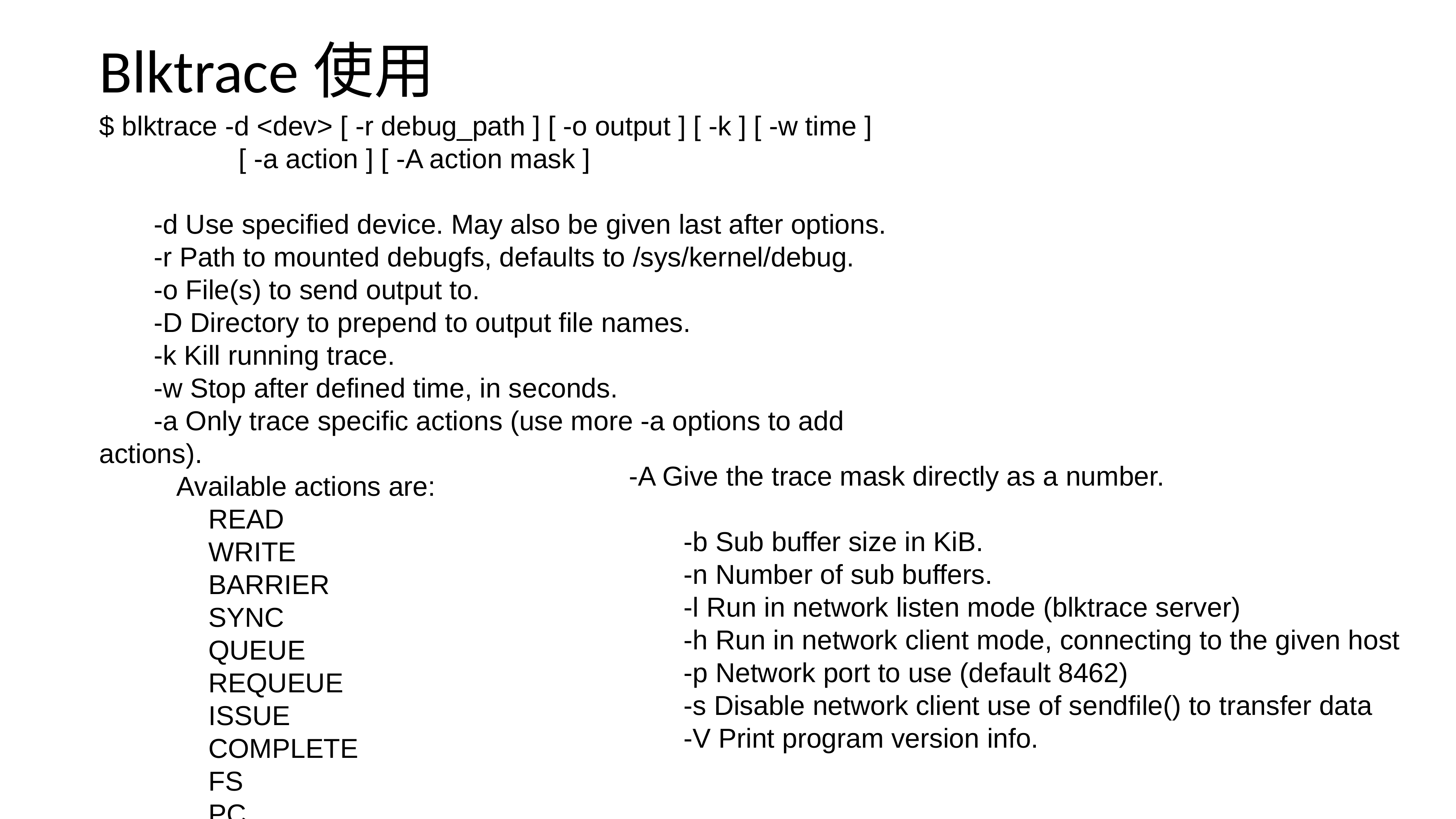

Blktrace使用
$ blktrace -d <dev> [ -r debug_path ] [ -o output ] [ -k ] [ -w time ]
		    [ -a action ] [ -A action mask ]

	-d Use specified device. May also be given last after options.
	-r Path to mounted debugfs, defaults to /sys/kernel/debug.
	-o File(s) to send output to.
	-D Directory to prepend to output file names.
	-k Kill running trace.
	-w Stop after defined time, in seconds.
	-a Only trace specific actions (use more -a options to add actions).
	   Available actions are:
		READ
		WRITE
		BARRIER
		SYNC
		QUEUE
		REQUEUE
		ISSUE
		COMPLETE
		FS
		PC
-A Give the trace mask directly as a number.

	-b Sub buffer size in KiB.
	-n Number of sub buffers.
	-l Run in network listen mode (blktrace server)
	-h Run in network client mode, connecting to the given host
	-p Network port to use (default 8462)
	-s Disable network client use of sendfile() to transfer data
	-V Print program version info.